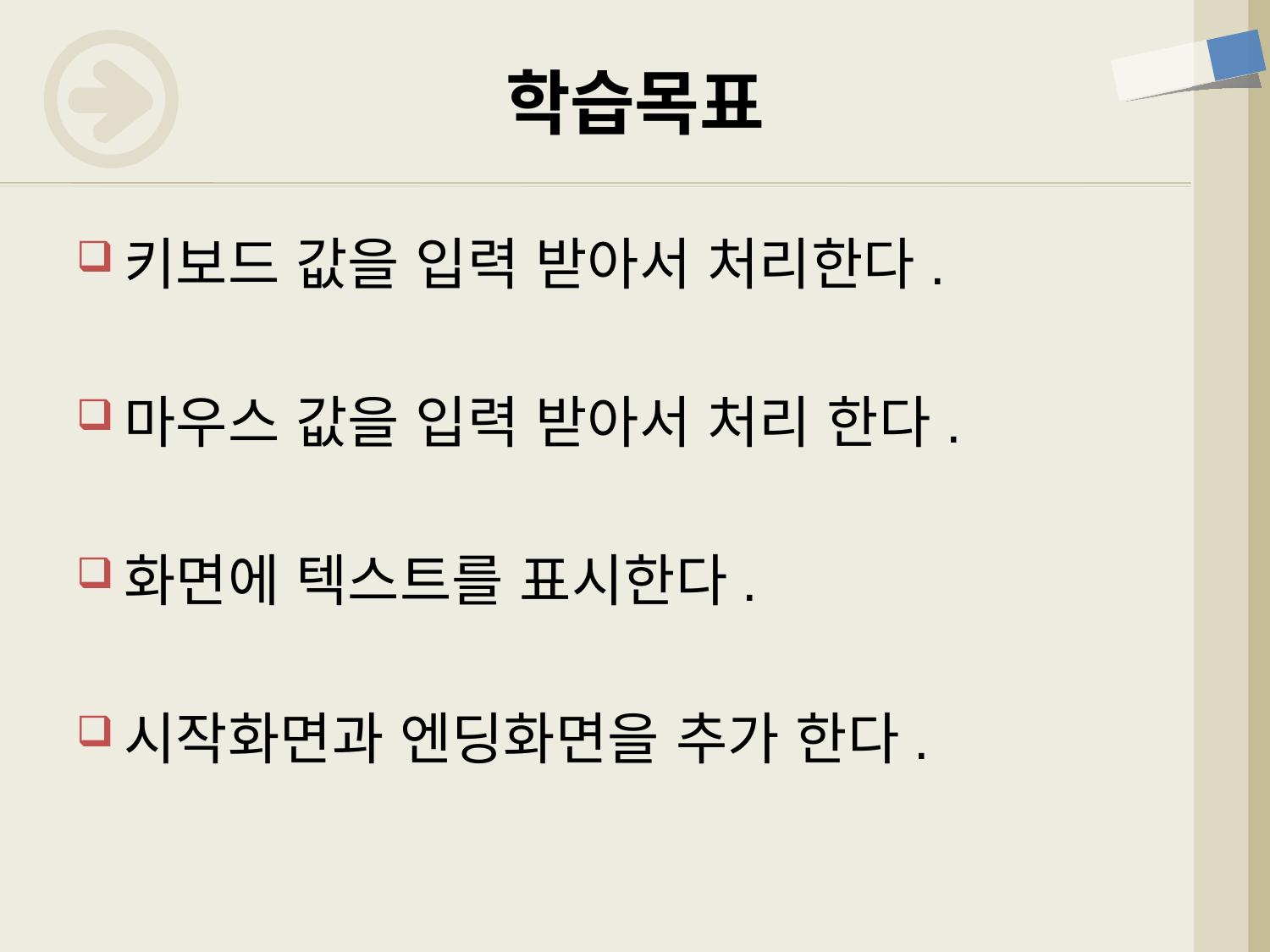

# 학습목표
키보드 값을 입력 받아서 처리한다.

마우스 값을 입력 받아서 처리 한다.

화면에 텍스트를 표시한다.

시작화면과 엔딩화면을 추가 한다.